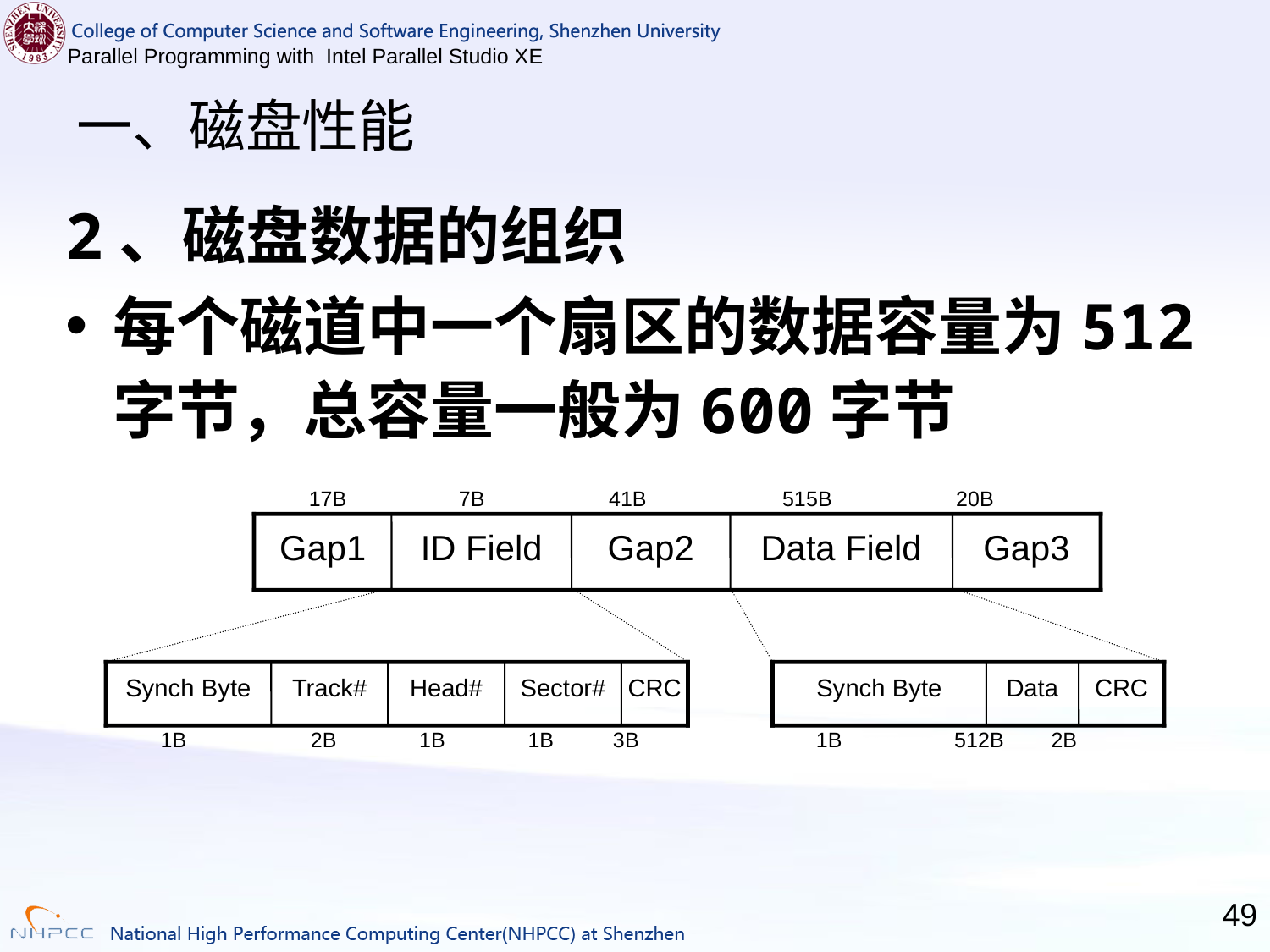

# 一、磁盘性能
2、磁盘数据的组织
每个磁道中一个扇区的数据容量为512字节，总容量一般为600字节
17B                   7B                     41B                       515B                     20B
Gap1

ID Field

Gap2

Data Field

Gap3

Synch Byte

Track#

Head#

Sector#

CRC

Synch Byte

Data

CRC

1B                     2B              1B              1B          3B                              1B                   512B        2B

49